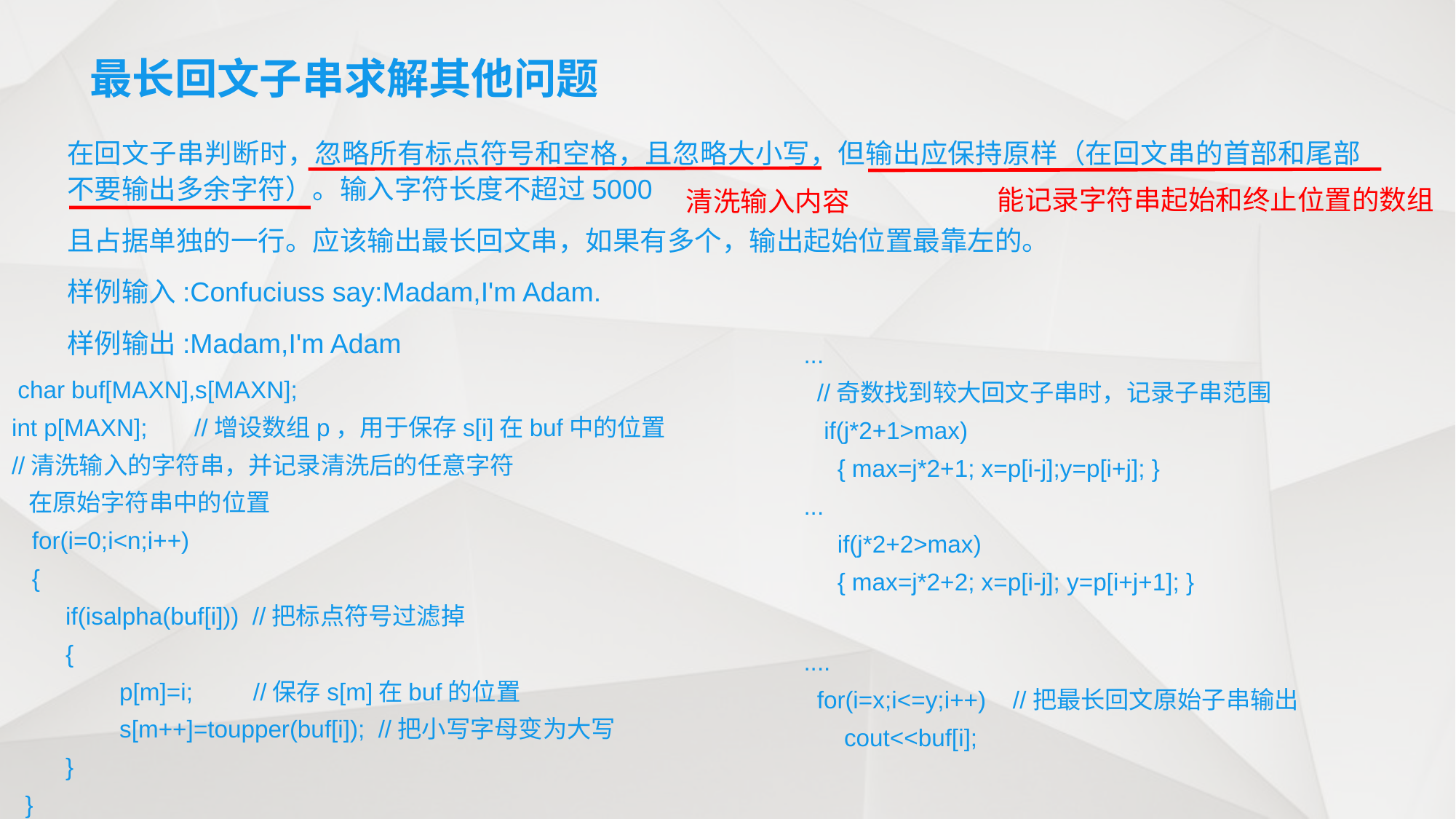

# 最长回文子串求解其他问题
在回文子串判断时，忽略所有标点符号和空格，且忽略大小写，但输出应保持原样（在回文串的首部和尾部不要输出多余字符）。输入字符长度不超过5000
且占据单独的一行。应该输出最长回文串，如果有多个，输出起始位置最靠左的。
样例输入:Confuciuss say:Madam,I'm Adam.
样例输出:Madam,I'm Adam
能记录字符串起始和终止位置的数组
清洗输入内容
           ...
             //奇数找到较大回文子串时，记录子串范围
              if(j*2+1>max)
                { max=j*2+1; x=p[i-j];y=p[i+j]; }
           ...
                if(j*2+2>max)
                { max=j*2+2; x=p[i-j]; y=p[i+j+1]; }

           ....
             for(i=x;i<=y;i++)    //把最长回文原始子串输出
                 cout<<buf[i];
 char buf[MAXN],s[MAXN];
int p[MAXN];       //增设数组p，用于保存s[i]在buf中的位置
//清洗输入的字符串，并记录清洗后的任意字符
  在原始字符串中的位置
   for(i=0;i<n;i++)
   {
        if(isalpha(buf[i]))  //把标点符号过滤掉
        {
                p[m]=i;         //保存s[m]在buf的位置
                s[m++]=toupper(buf[i]);  //把小写字母变为大写
        }
  }